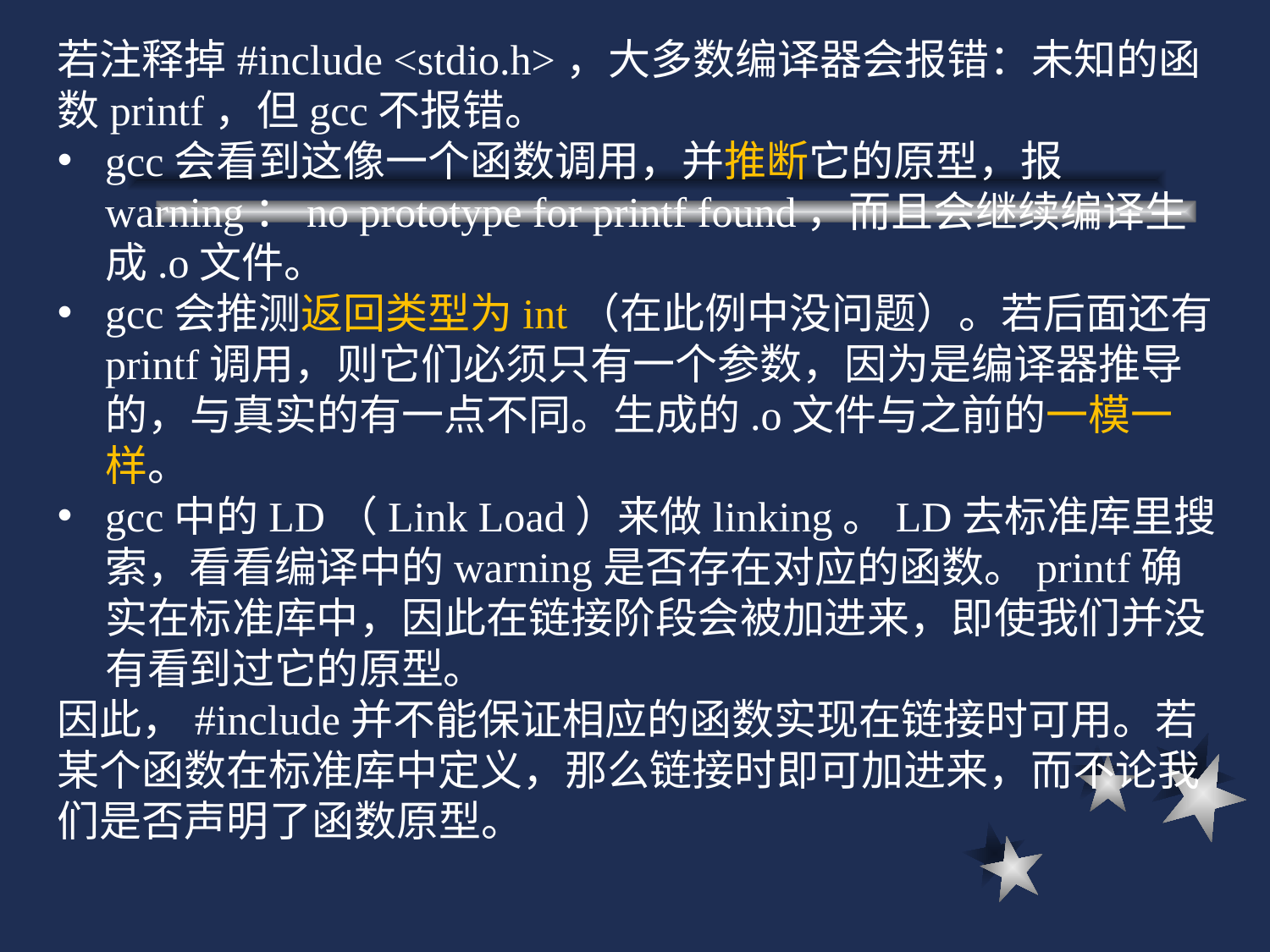

若注释掉#include <stdio.h>，大多数编译器会报错：未知的函数printf，但gcc不报错。
gcc会看到这像一个函数调用，并推断它的原型，报warning：no prototype for printf found，而且会继续编译生成.o文件。
gcc会推测返回类型为int（在此例中没问题）。若后面还有printf调用，则它们必须只有一个参数，因为是编译器推导的，与真实的有一点不同。生成的.o文件与之前的一模一样。
gcc中的LD（Link Load）来做linking。LD去标准库里搜索，看看编译中的warning是否存在对应的函数。printf确实在标准库中，因此在链接阶段会被加进来，即使我们并没有看到过它的原型。
因此，#include并不能保证相应的函数实现在链接时可用。若某个函数在标准库中定义，那么链接时即可加进来，而不论我们是否声明了函数原型。